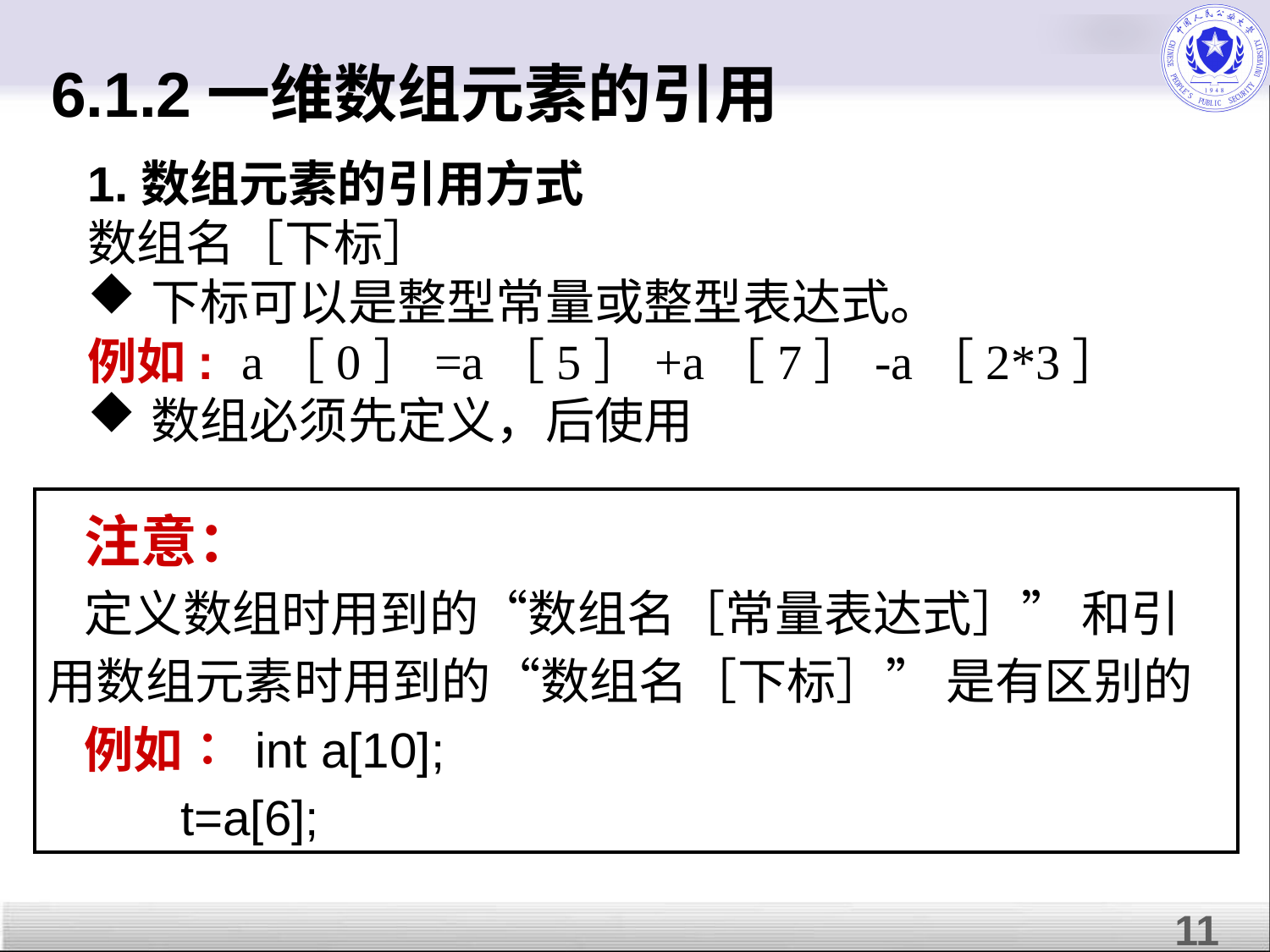

6.1.2一维数组元素的引用
1.数组元素的引用方式
数组名［下标］
下标可以是整型常量或整型表达式。
例如:  a［0］=a［5］+a［7］-a［2*3］
数组必须先定义，后使用
注意：
定义数组时用到的“数组名［常量表达式］” 和引用数组元素时用到的“数组名［下标］” 是有区别的
例如∶ int a[10];
       t=a[6];